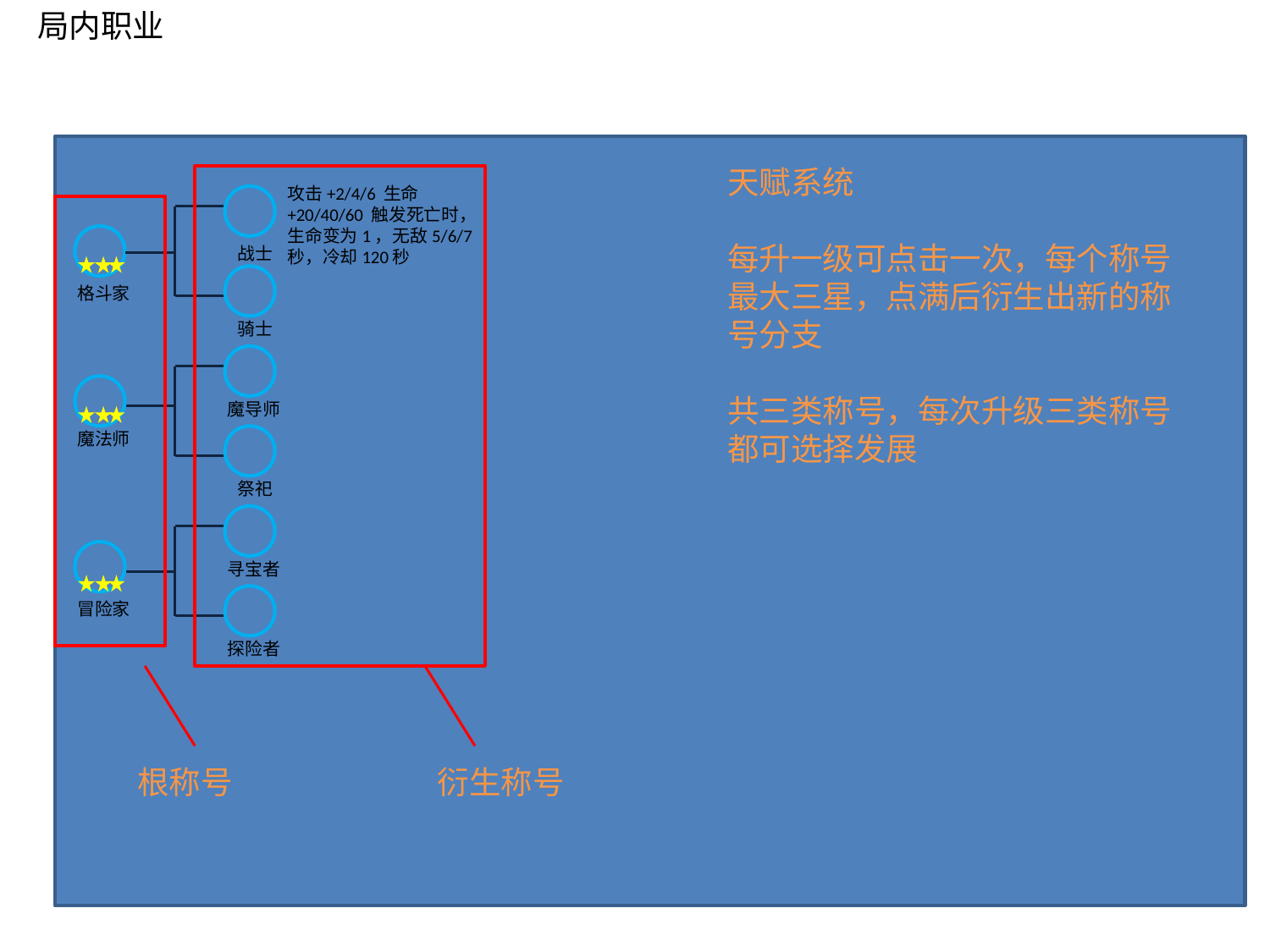

局内职业

天赋系统

每升一级可点击一次，每个称号最大三星，点满后衍生出新的称号分支

共三类称号，每次升级三类称号都可选择发展

攻击+2/4/6 生命+20/40/60 触发死亡时，生命变为1，无敌5/6/7秒，冷却120秒

战士

格斗家
骑士

魔导师

魔法师

祭祀

寻宝者

冒险家
探险者
根称号
衍生称号